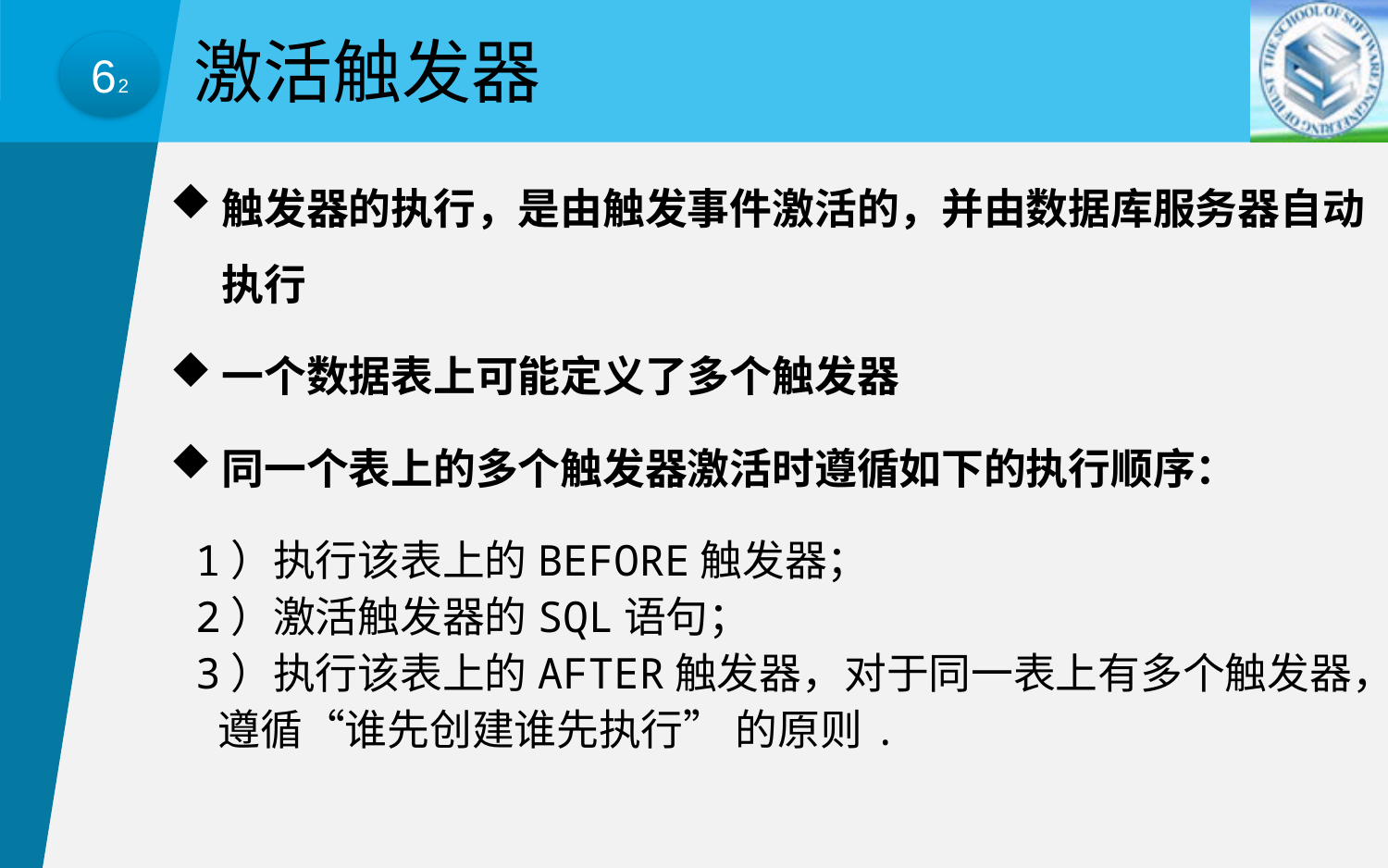

激活触发器
6.2
触发器的执行，是由触发事件激活的，并由数据库服务器自动执行
一个数据表上可能定义了多个触发器
同一个表上的多个触发器激活时遵循如下的执行顺序：
 1）执行该表上的BEFORE触发器；
 2）激活触发器的SQL语句；
 3）执行该表上的AFTER触发器，对于同一表上有多个触发器，
    遵循“谁先创建谁先执行” 的原则.